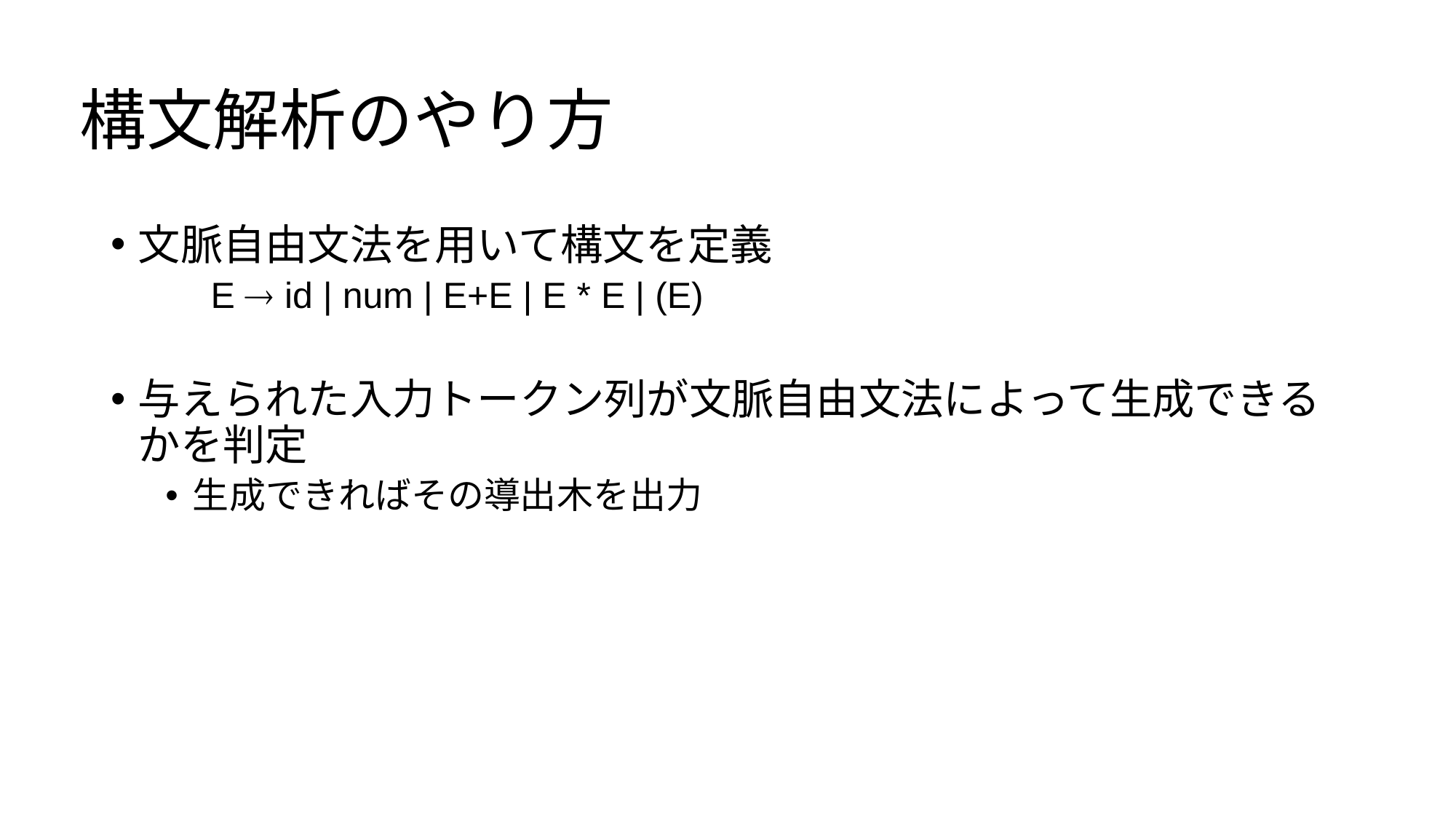

# 構文解析のやり方
文脈自由文法を用いて構文を定義
　E → id | num | E+E | E * E | (E)

与えられた入力トークン列が文脈自由文法によって生成できるかを判定
生成できればその導出木を出力